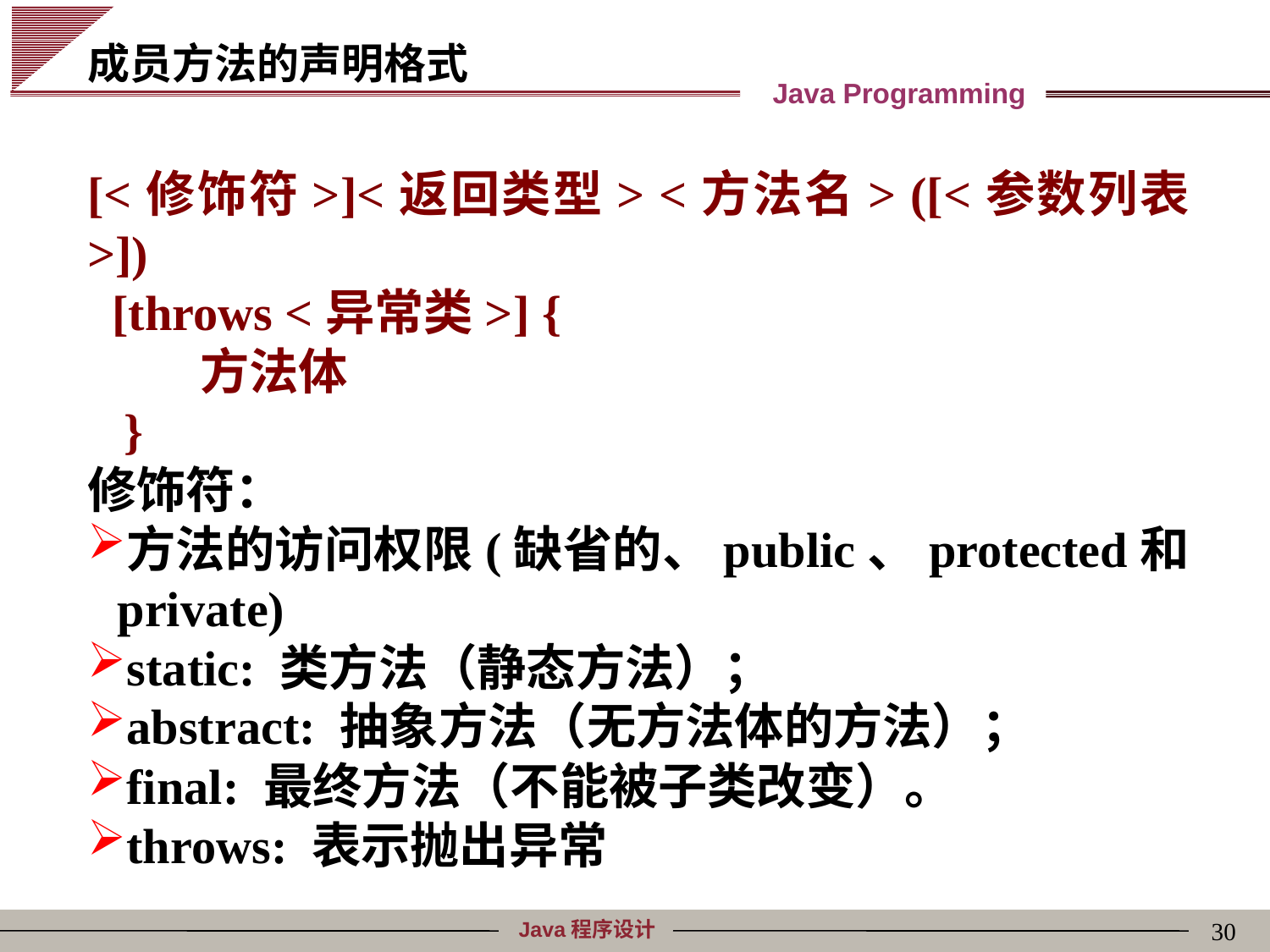

成员方法的声明格式
[<修饰符>]<返回类型> <方法名> ([<参数列表>])
  [throws <异常类>] {
         方法体
   }
修饰符：
方法的访问权限(缺省的、public、protected和private)
static: 类方法（静态方法）；
abstract: 抽象方法（无方法体的方法）；
final: 最终方法（不能被子类改变）。
throws: 表示抛出异常